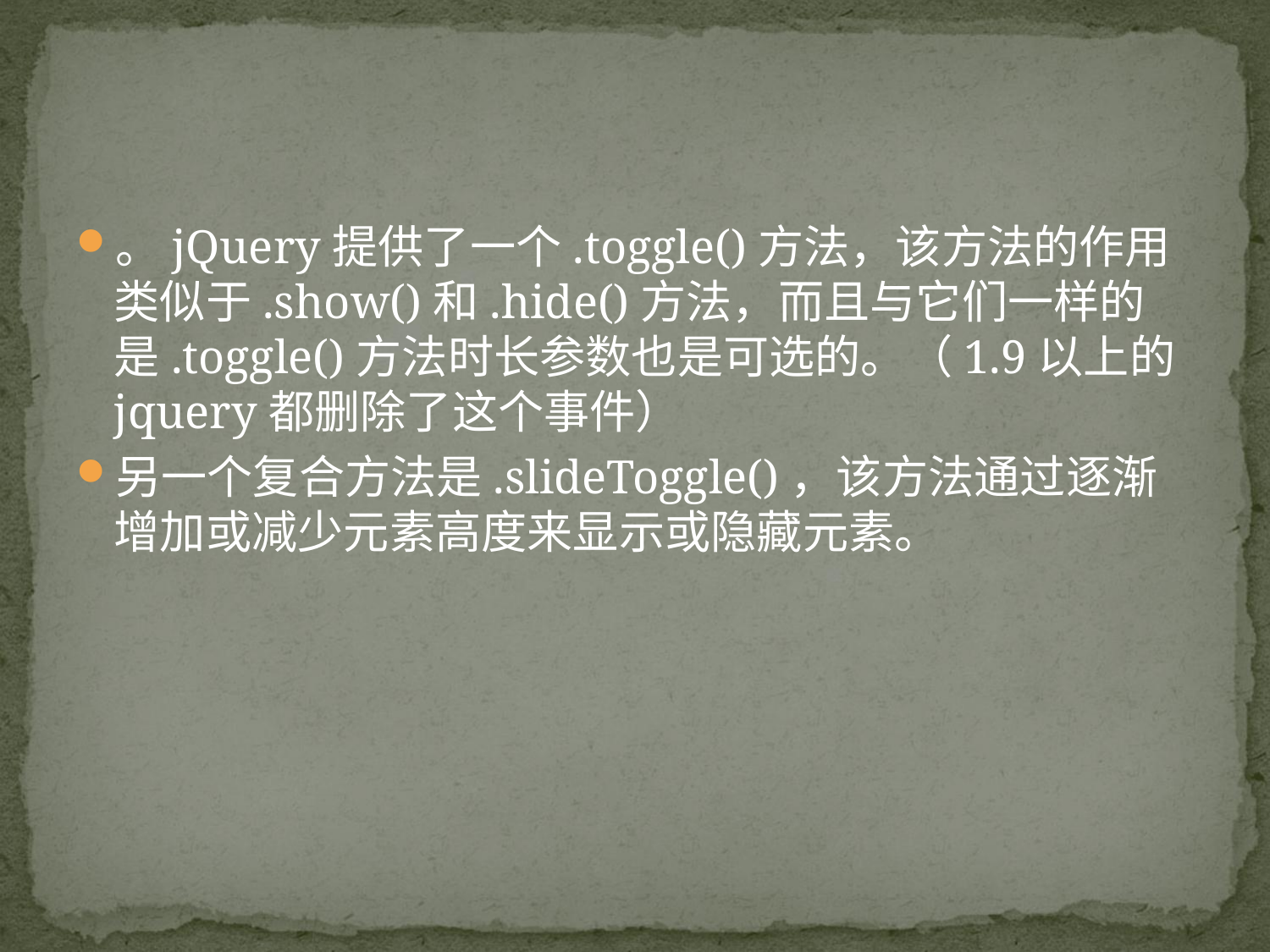

#
。jQuery提供了一个.toggle()方法，该方法的作用类似于.show()和.hide()方法，而且与它们一样的是.toggle()方法时长参数也是可选的。（1.9以上的jquery都删除了这个事件）
另一个复合方法是.slideToggle()，该方法通过逐渐增加或减少元素高度来显示或隐藏元素。